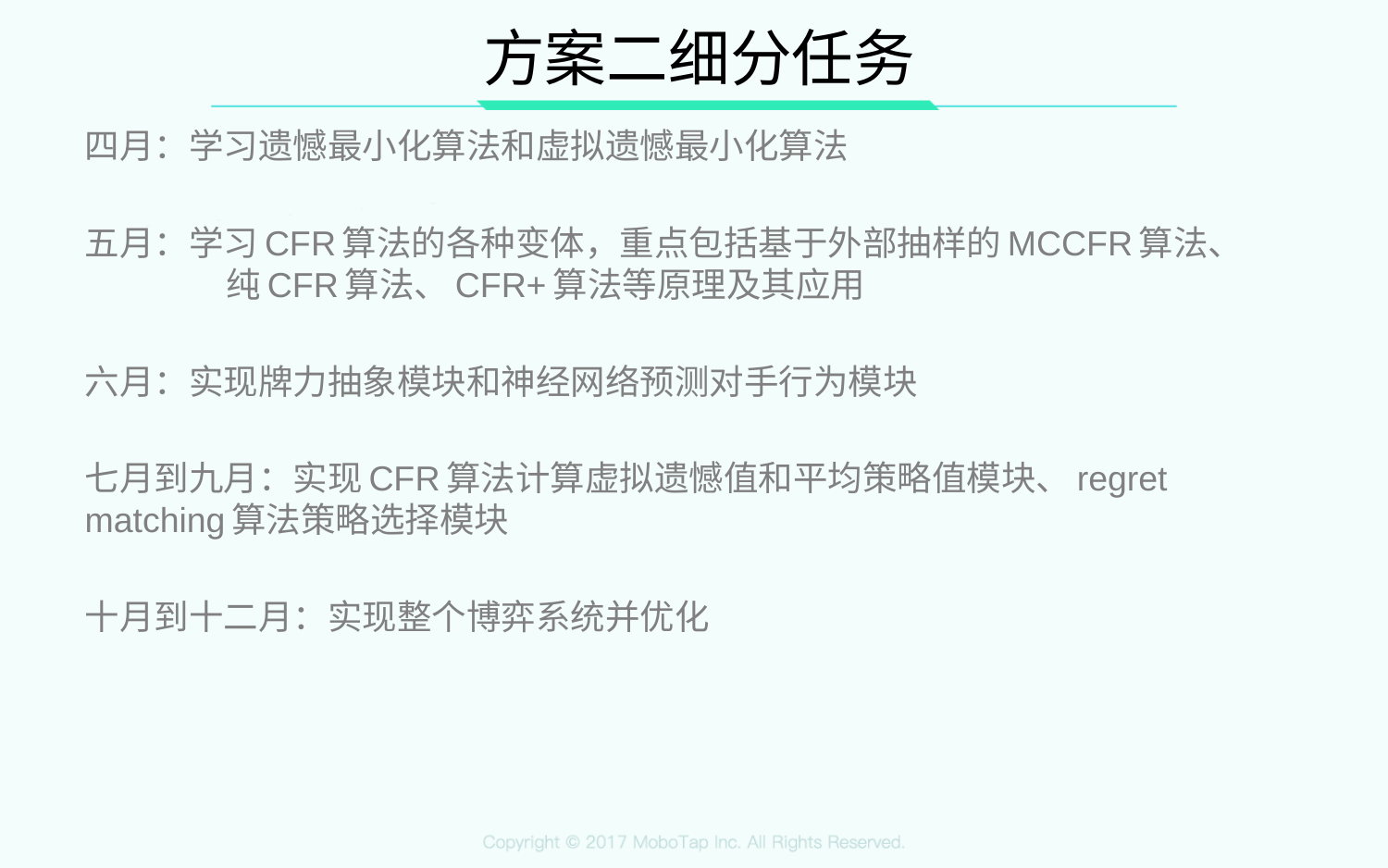

# 方案二细分任务
四月：学习遗憾最小化算法和虚拟遗憾最小化算法

五月：学习CFR算法的各种变体，重点包括基于外部抽样的MCCFR算法、                            纯CFR算法、CFR+算法等原理及其应用

六月：实现牌力抽象模块和神经网络预测对手行为模块

七月到九月：实现CFR算法计算虚拟遗憾值和平均策略值模块、regret           matching算法策略选择模块

十月到十二月：实现整个博弈系统并优化